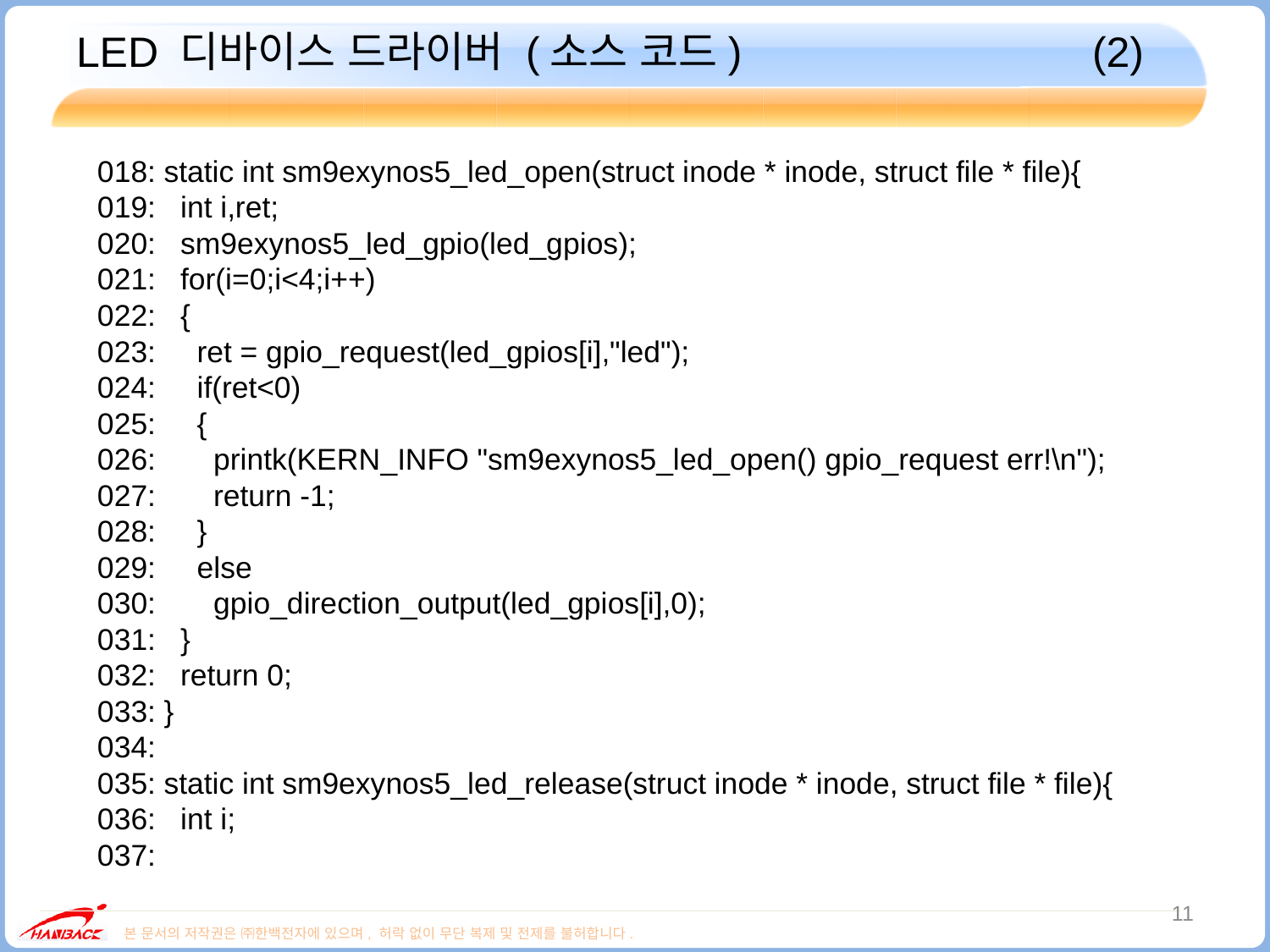

# LED 디바이스 드라이버 (소스 코드)			(2)
018: static int sm9exynos5_led_open(struct inode * inode, struct file * file){
019:   int i,ret;
020:   sm9exynos5_led_gpio(led_gpios);
021:   for(i=0;i<4;i++)
022:   {
023:     ret = gpio_request(led_gpios[i],"led");
024:     if(ret<0)
025:     {
026:       printk(KERN_INFO "sm9exynos5_led_open() gpio_request err!\n");
027:       return -1;
028:     }
029:     else
030:       gpio_direction_output(led_gpios[i],0);
031:   }
032:   return 0;
033: }
034:
035: static int sm9exynos5_led_release(struct inode * inode, struct file * file){
036:   int i;
037:
11